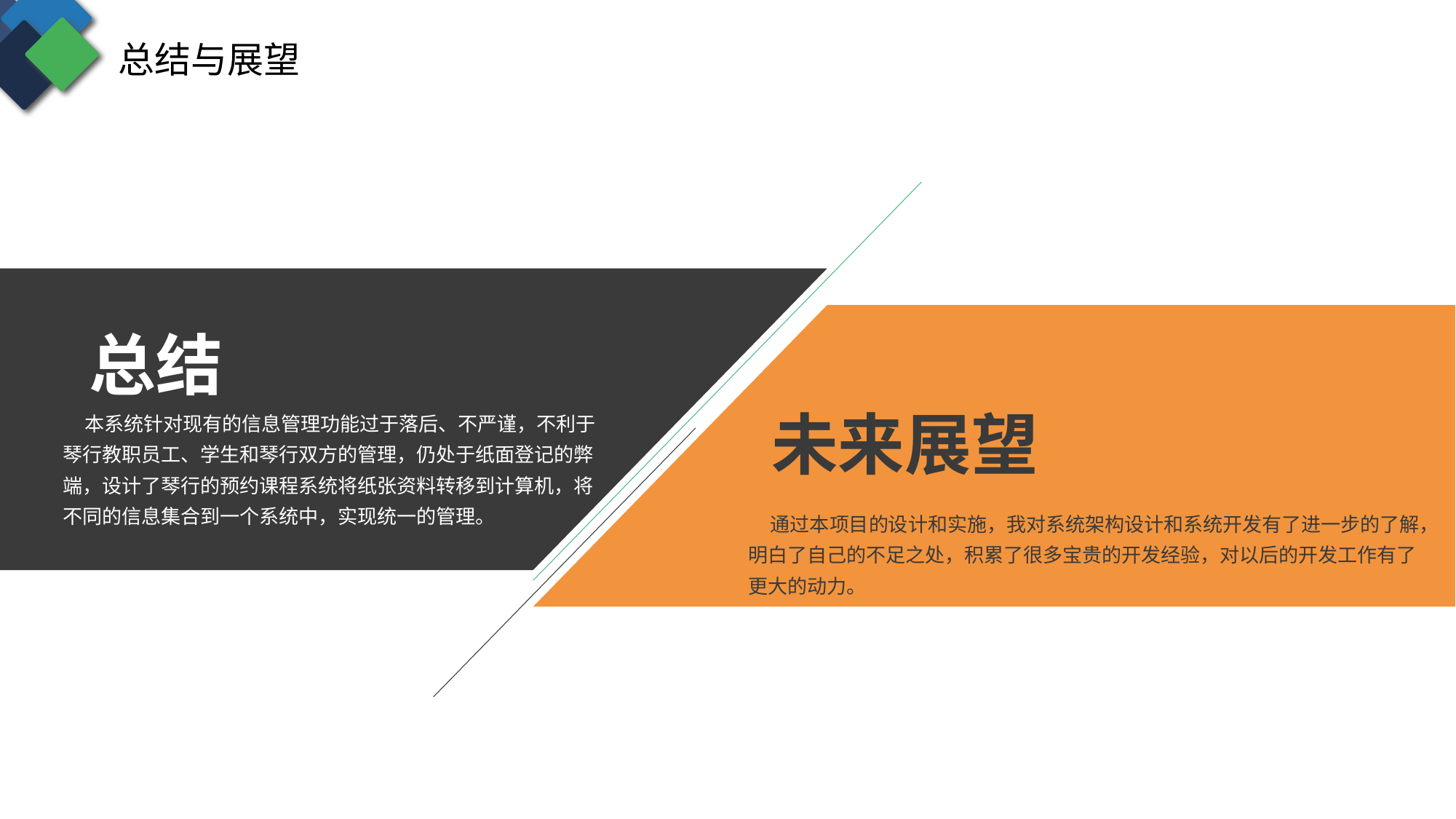

总结与展望

总结

未来展望
    本系统针对现有的信息管理功能过于落后、不严谨，不利于琴行教职员工、学生和琴行双方的管理，仍处于纸面登记的弊端，设计了琴行的预约课程系统将纸张资料转移到计算机，将不同的信息集合到一个系统中，实现统一的管理。
    通过本项目的设计和实施，我对系统架构设计和系统开发有了进一步的了解，明白了自己的不足之处，积累了很多宝贵的开发经验，对以后的开发工作有了更大的动力。